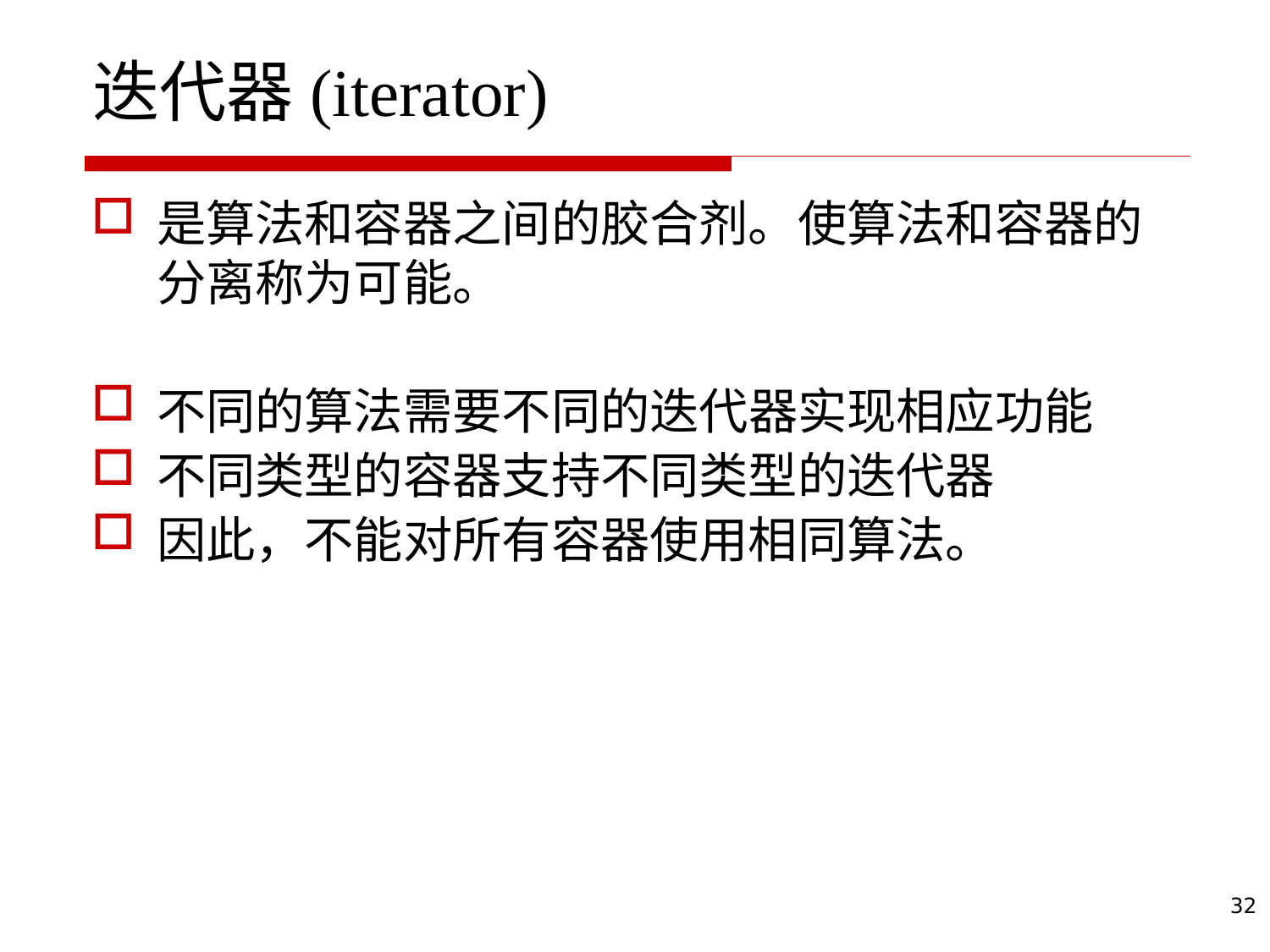

# 迭代器(iterator)
是算法和容器之间的胶合剂。使算法和容器的分离称为可能。

不同的算法需要不同的迭代器实现相应功能
不同类型的容器支持不同类型的迭代器
因此，不能对所有容器使用相同算法。
32